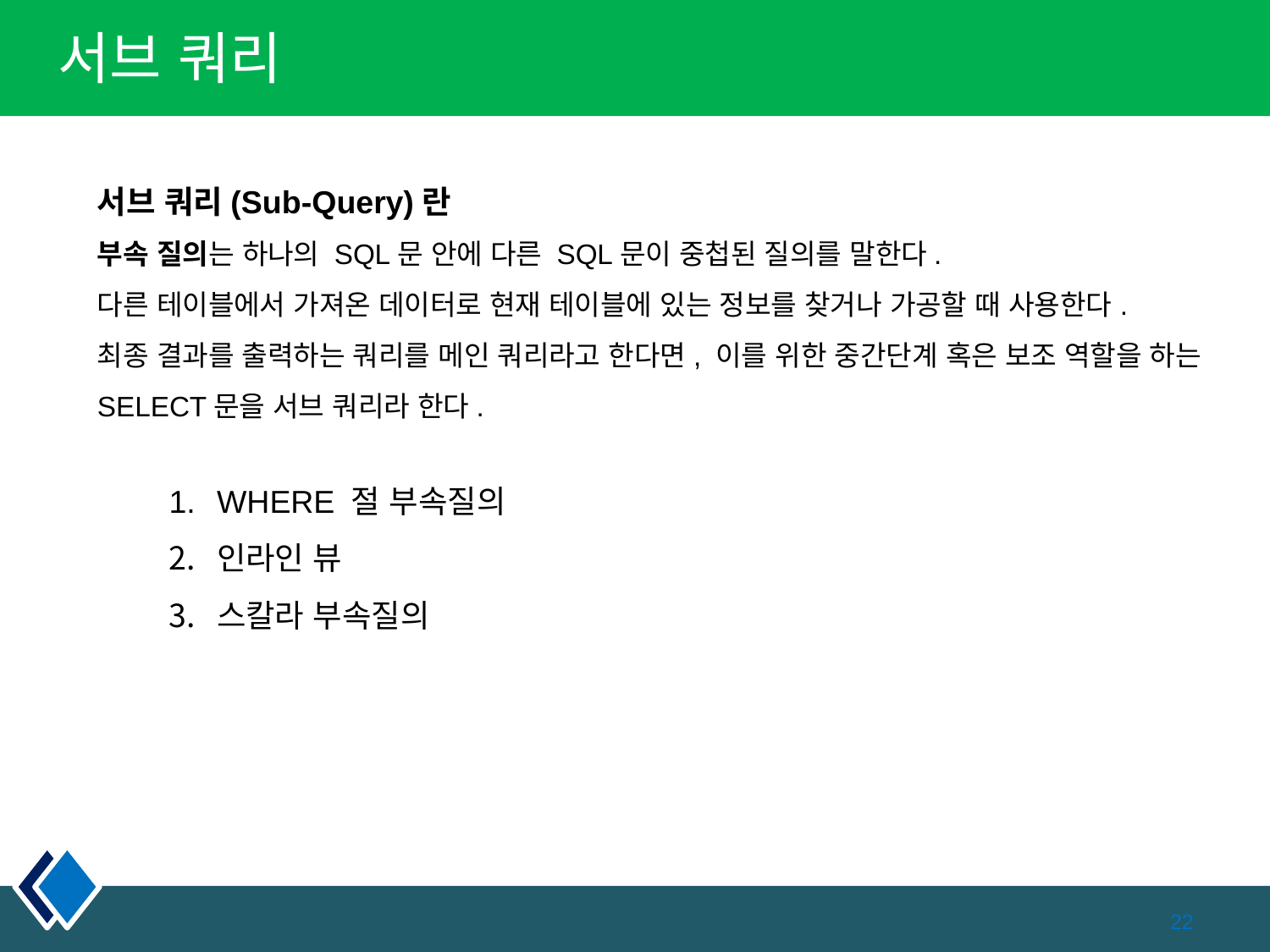

# 서브 쿼리
서브 쿼리(Sub-Query)란
부속 질의는 하나의 SQL문 안에 다른 SQL문이 중첩된 질의를 말한다.
다른 테이블에서 가져온 데이터로 현재 테이블에 있는 정보를 찾거나 가공할 때 사용한다.
최종 결과를 출력하는 쿼리를 메인 쿼리라고 한다면, 이를 위한 중간단계 혹은 보조 역할을 하는 SELECT문을 서브 쿼리라 한다.
WHERE 절 부속질의
인라인 뷰
스칼라 부속질의
22